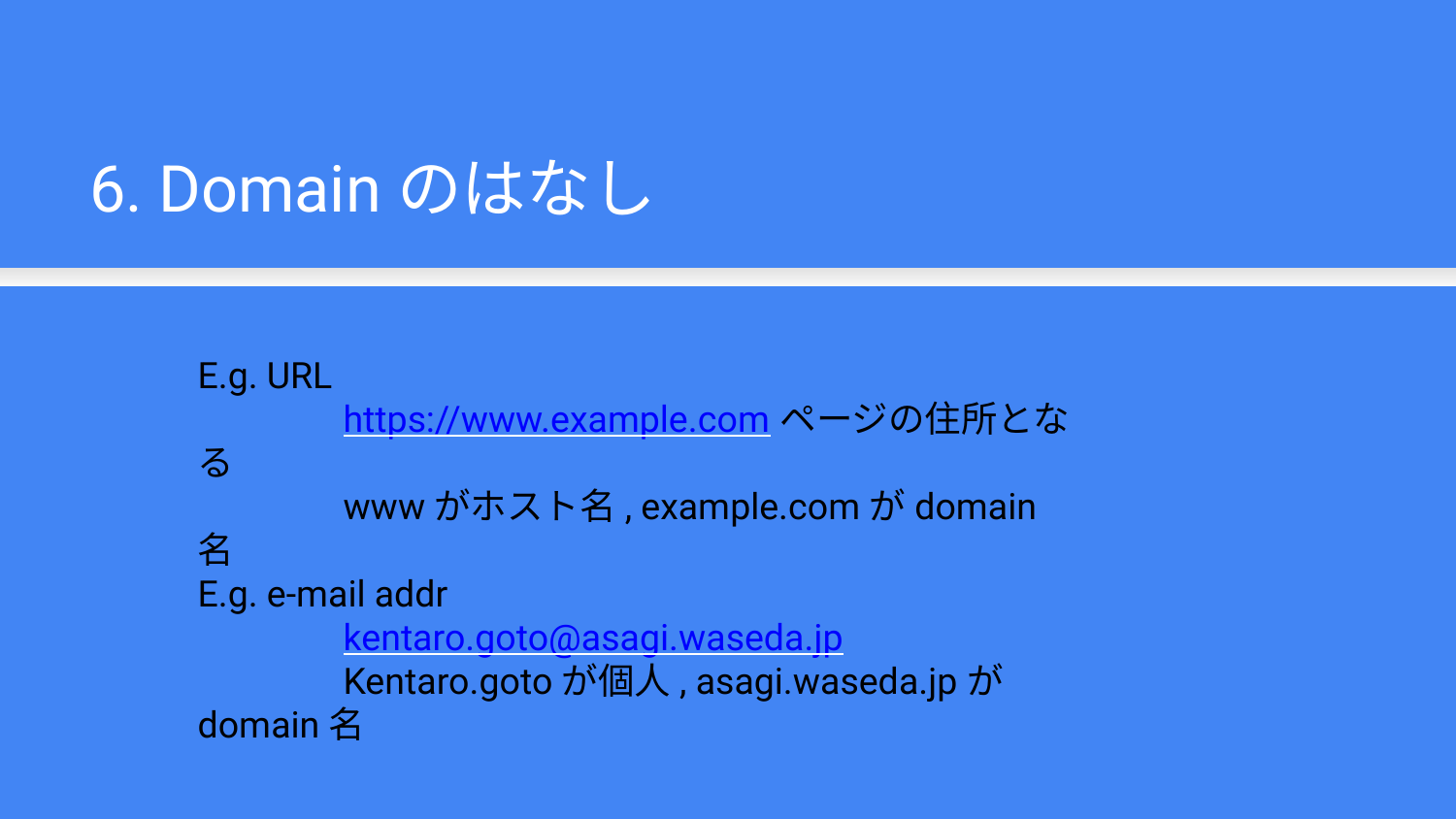

6. Domainのはなし
E.g. URL
	https://www.example.com	ページの住所となる
	wwwがホスト名, example.comがdomain名
E.g. e-mail addr
	kentaro.goto@asagi.waseda.jp
	Kentaro.gotoが個人, asagi.waseda.jpがdomain名